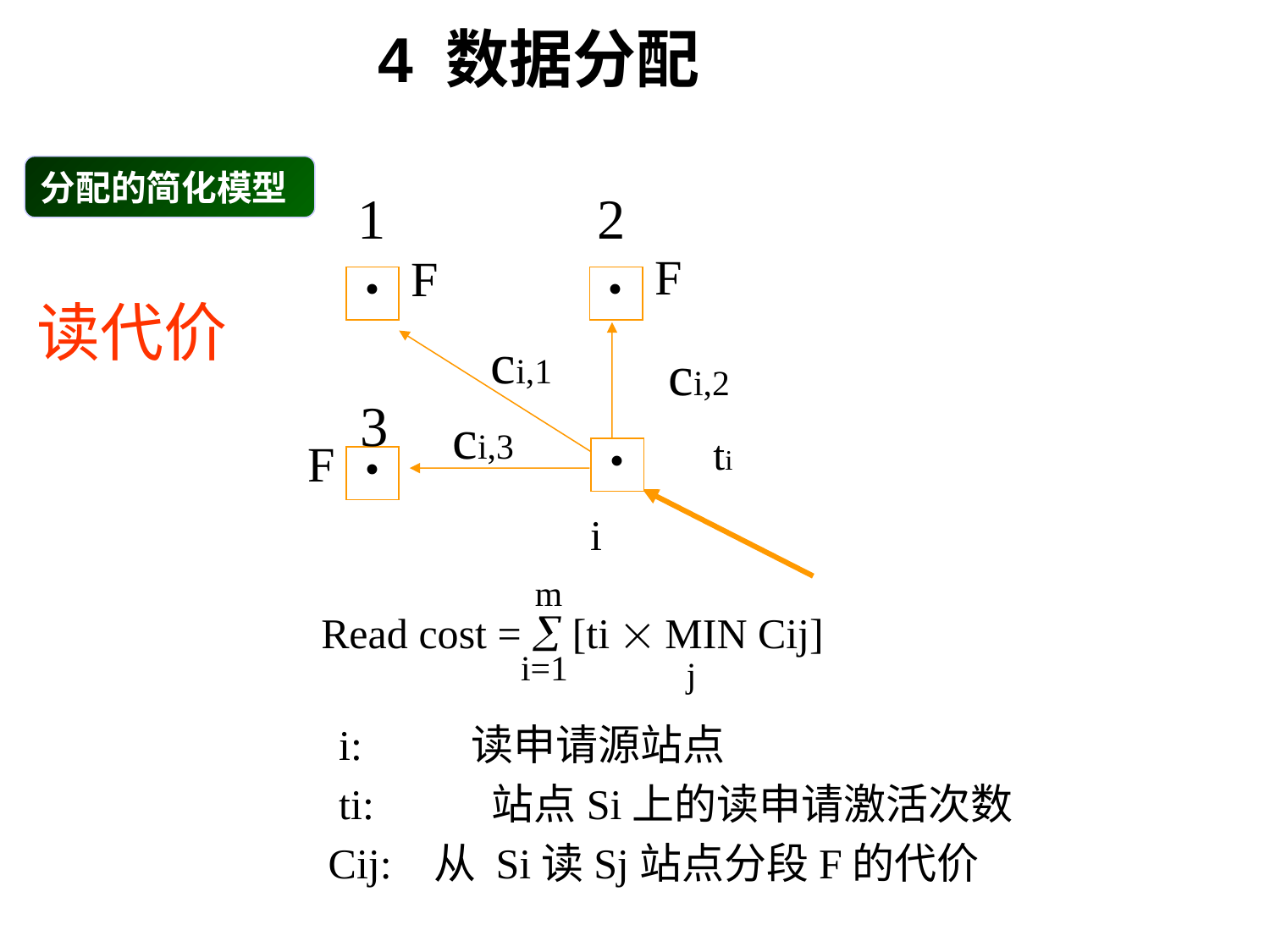

分配的简化模型
4 数据分配

1
2
F
F
.

.

ci,1

ci,2
    ti
3
ci,3
F
.

.

i
# 读代价
m
  Read cost = ∑ [ti × MIN Cij]

    i:	读申请源站点
    ti:	 站点Si上的读申请激活次数
   Cij:   从 Si读Sj站点分段F的代价
i=1
j